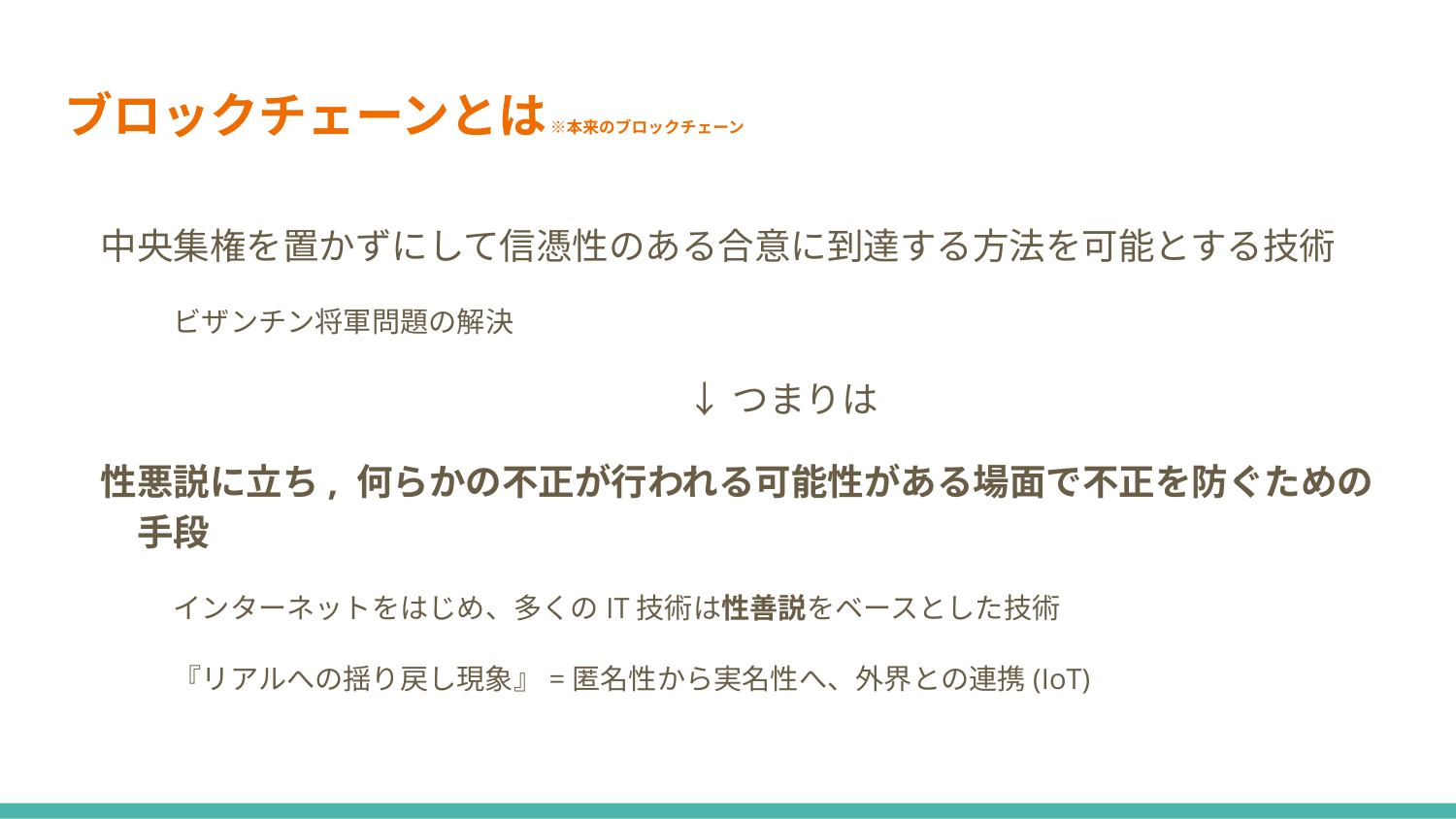

# ブロックチェーンとは ※本来のブロックチェーン
中央集権を置かずにして信憑性のある合意に到達する方法を可能とする技術
ビザンチン将軍問題の解決
↓つまりは
性悪説に立ち, 何らかの不正が行われる可能性がある場面で不正を防ぐための手段
インターネットをはじめ、多くのIT技術は性善説をベースとした技術
『リアルへの揺り戻し現象』=匿名性から実名性へ、外界との連携(IoT)